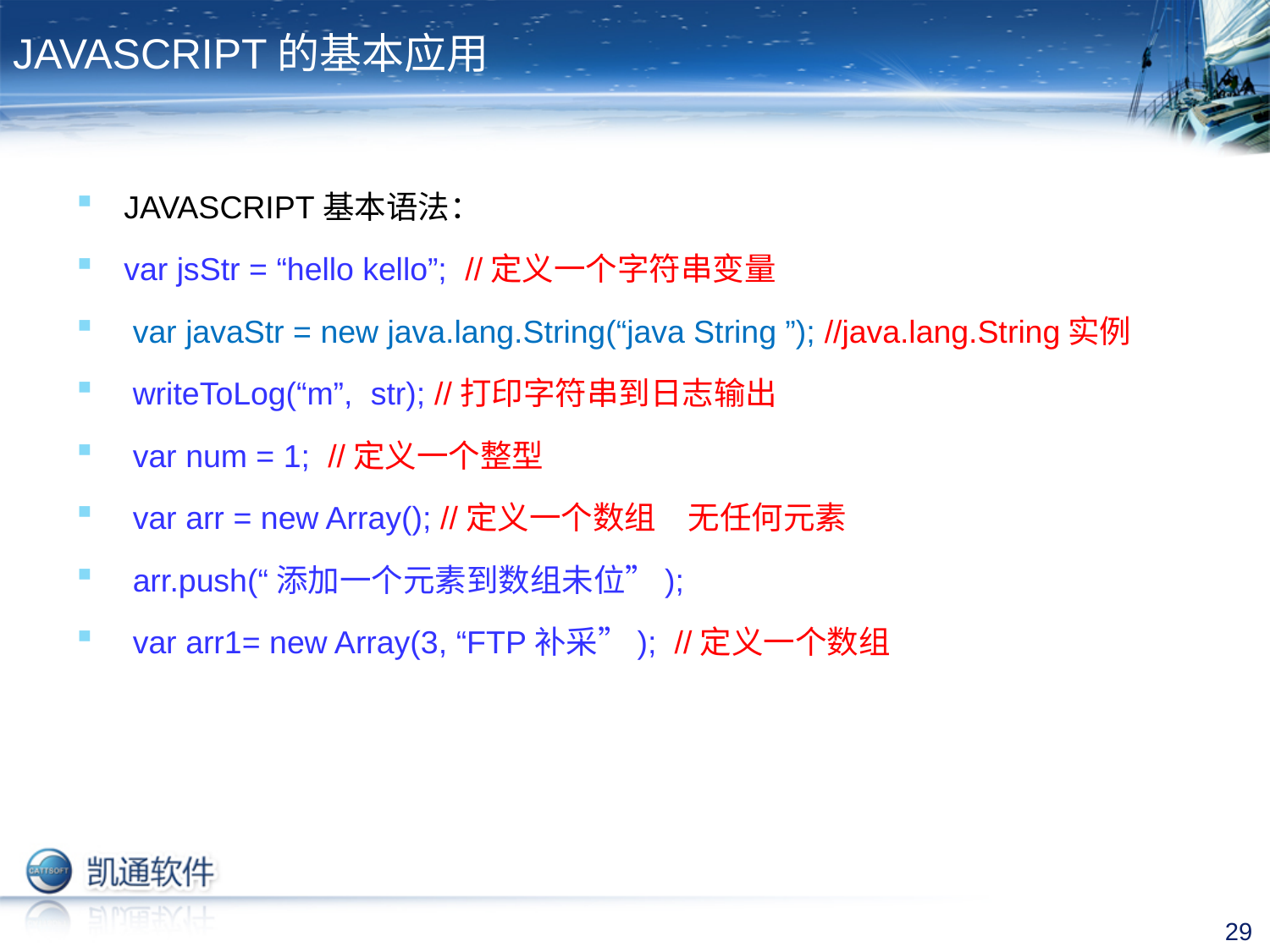

# JAVASCRIPT的基本应用
JAVASCRIPT基本语法：
var jsStr = “hello kello”;  //定义一个字符串变量
 var javaStr = new java.lang.String(“java String ”); //java.lang.String实例
 writeToLog(“m”,  str); //打印字符串到日志输出
 var num = 1;  //定义一个整型
 var arr = new Array(); //定义一个数组　无任何元素
 arr.push(“添加一个元素到数组未位”);
 var arr1= new Array(3, “FTP补采”);  //定义一个数组

29